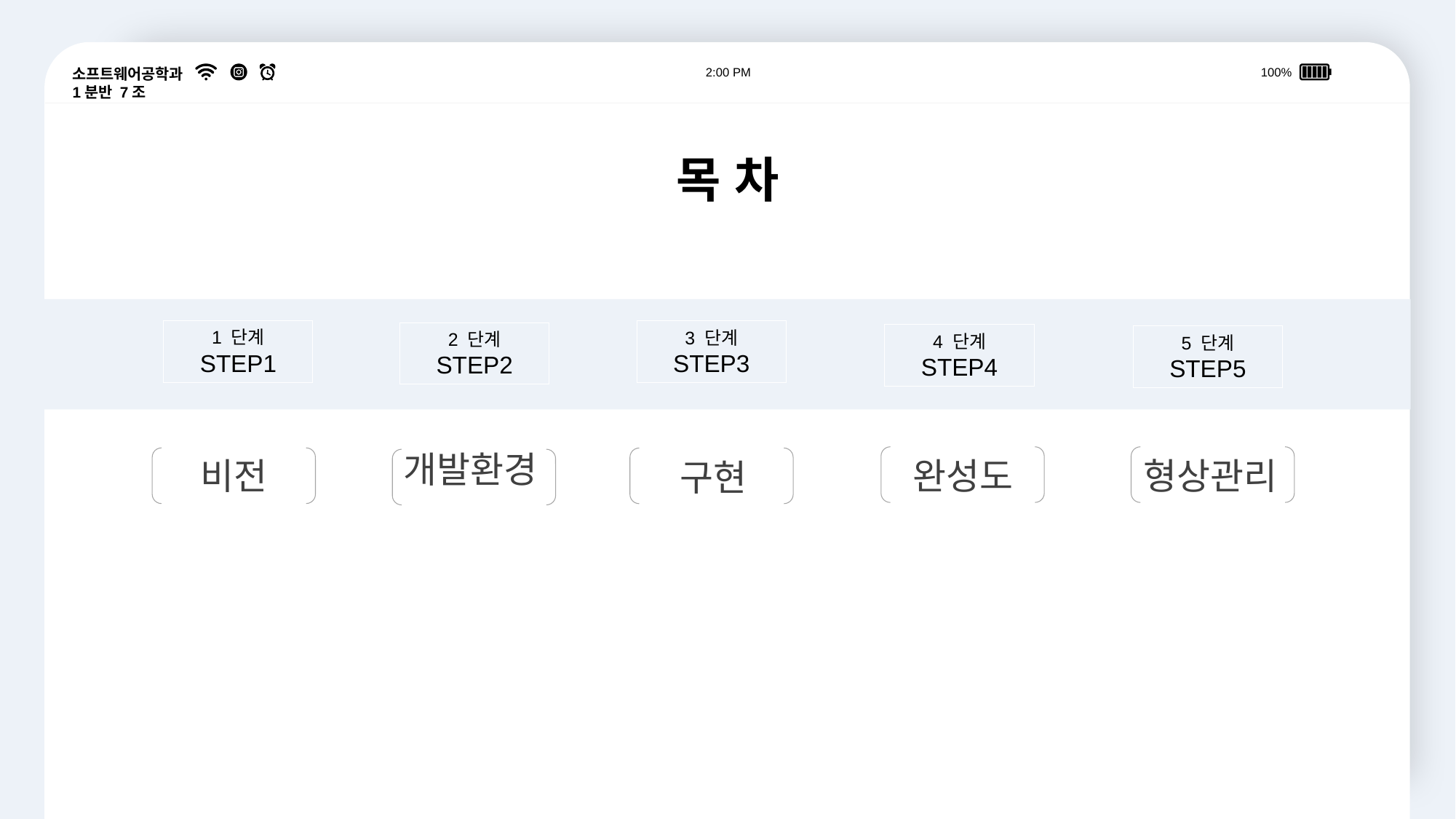

소프트웨어공학과
1분반 7조
2:00 PM
100%

목 차

1 단계
STEP1
3 단계
STEP3
2 단계
STEP2
4 단계
STEP4
5 단계
STEP5
개발환경

 완성도

 형상관리

 비전

 구현